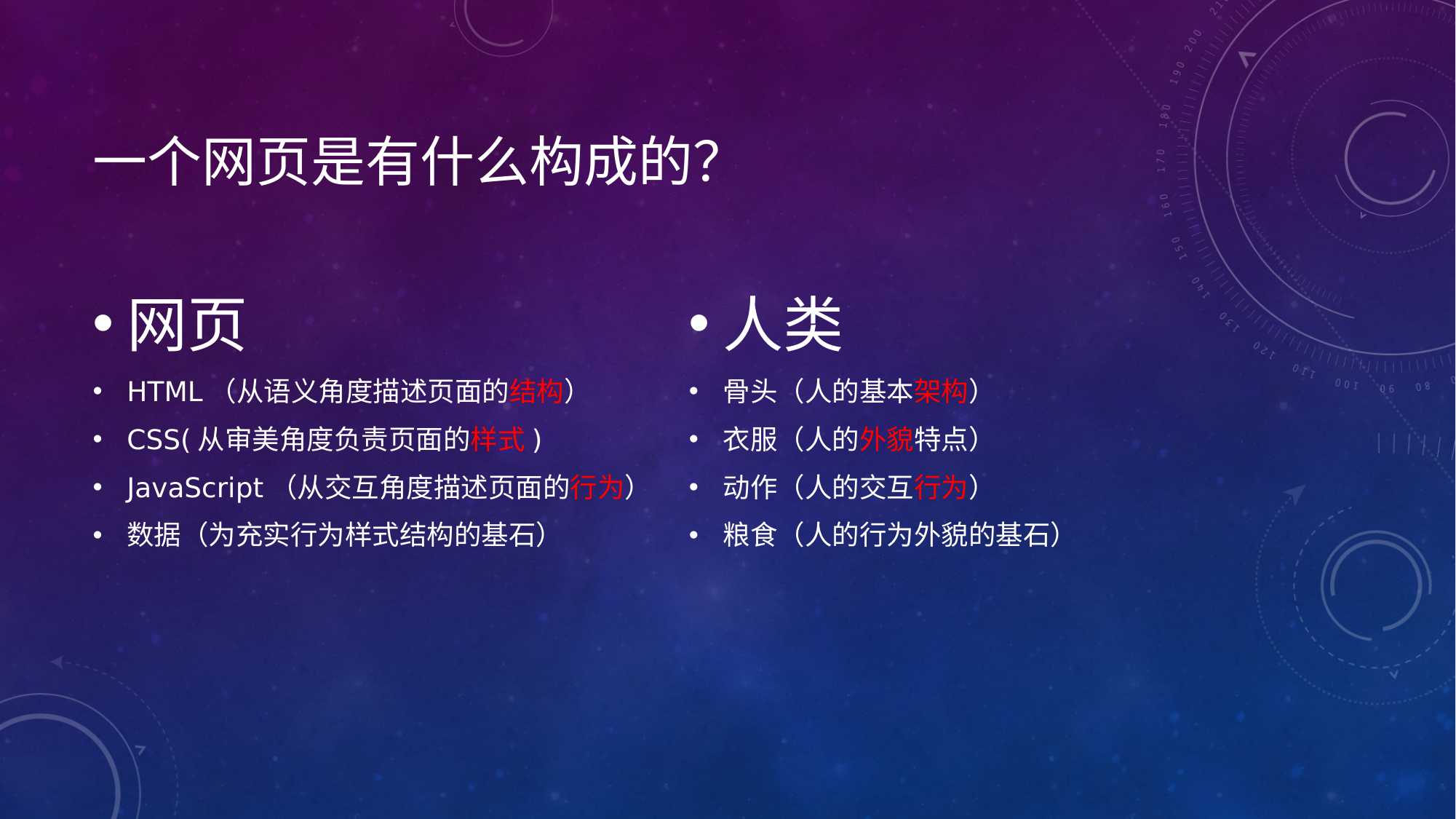

# 一个网页是有什么构成的？
网页
HTML（从语义角度描述页面的结构）
CSS(从审美角度负责页面的样式)
JavaScript（从交互角度描述页面的行为）
数据（为充实行为样式结构的基石）
人类
骨头（人的基本架构）
衣服（人的外貌特点）
动作（人的交互行为）
粮食（人的行为外貌的基石）